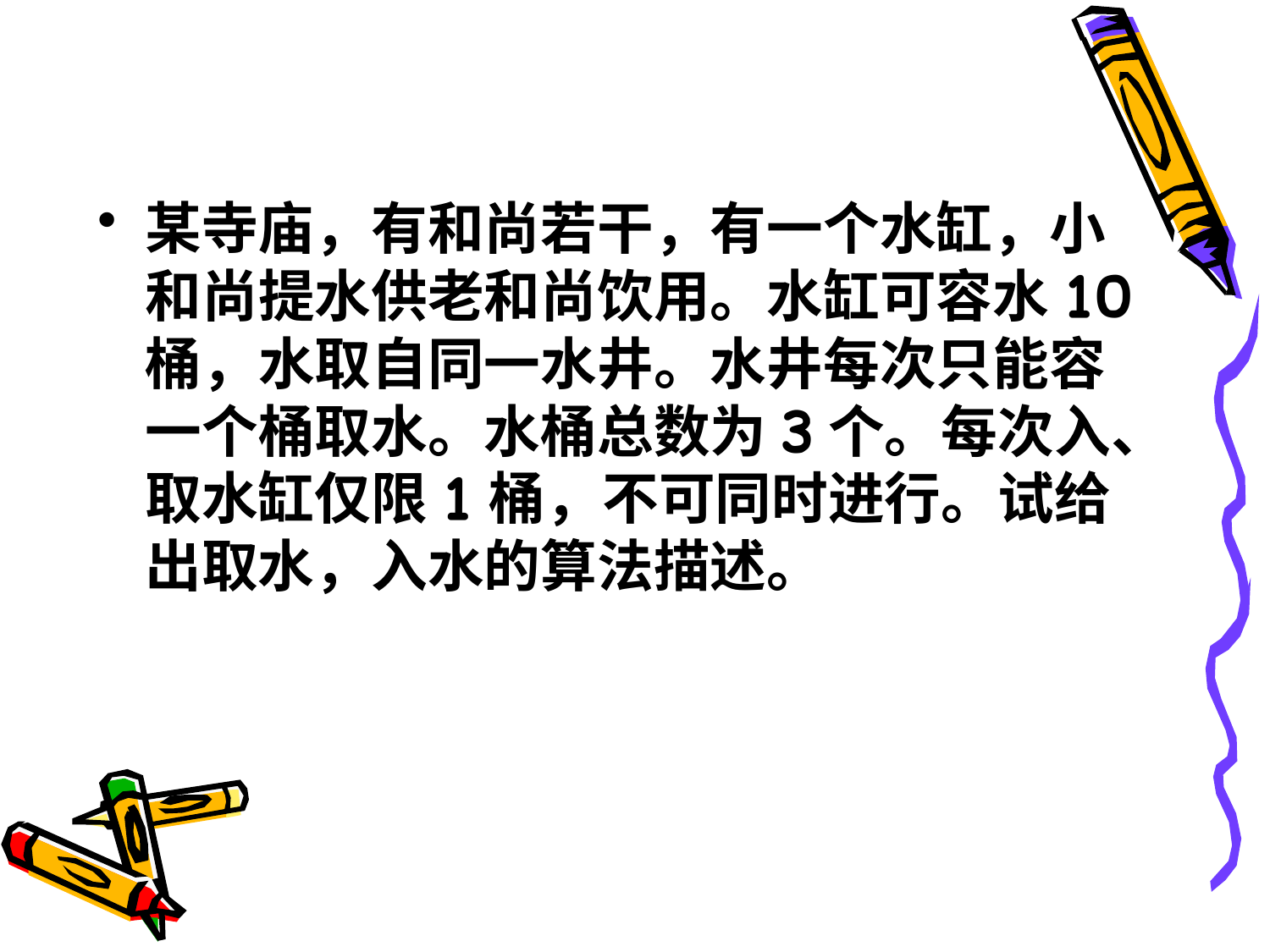

某寺庙，有和尚若干，有一个水缸，小和尚提水供老和尚饮用。水缸可容水10桶，水取自同一水井。水井每次只能容一个桶取水。水桶总数为3个。每次入、取水缸仅限1桶，不可同时进行。试给出取水，入水的算法描述。